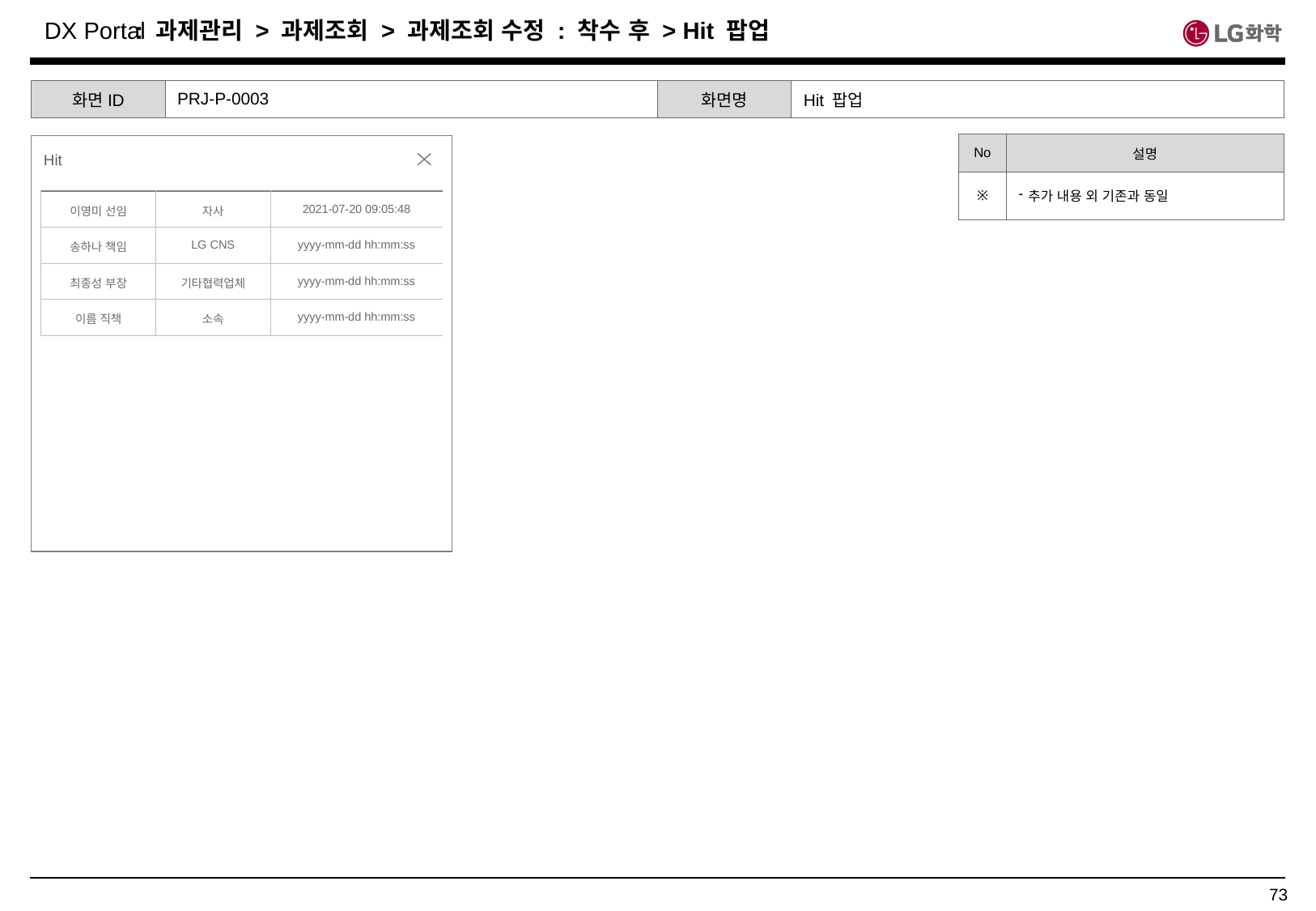

: 과제관리 > 과제조회 > 과제조회 수정 : 착수 후 > Hit 팝업
| 화면ID | PRJ-P-0003 | 화면명 | Hit 팝업 |
| --- | --- | --- | --- |
| No | 설명 |
| --- | --- |
| ※ | 추가 내용 외 기존과 동일 |

Hit

| 이영미 선임 | 자사 | 2021-07-20 09:05:48 |
| --- | --- | --- |
| 송하나 책임 | LG CNS | yyyy-mm-dd hh:mm:ss |
| 최종성 부장 | 기타협력업체 | yyyy-mm-dd hh:mm:ss |
| 이름 직책 | 소속 | yyyy-mm-dd hh:mm:ss |